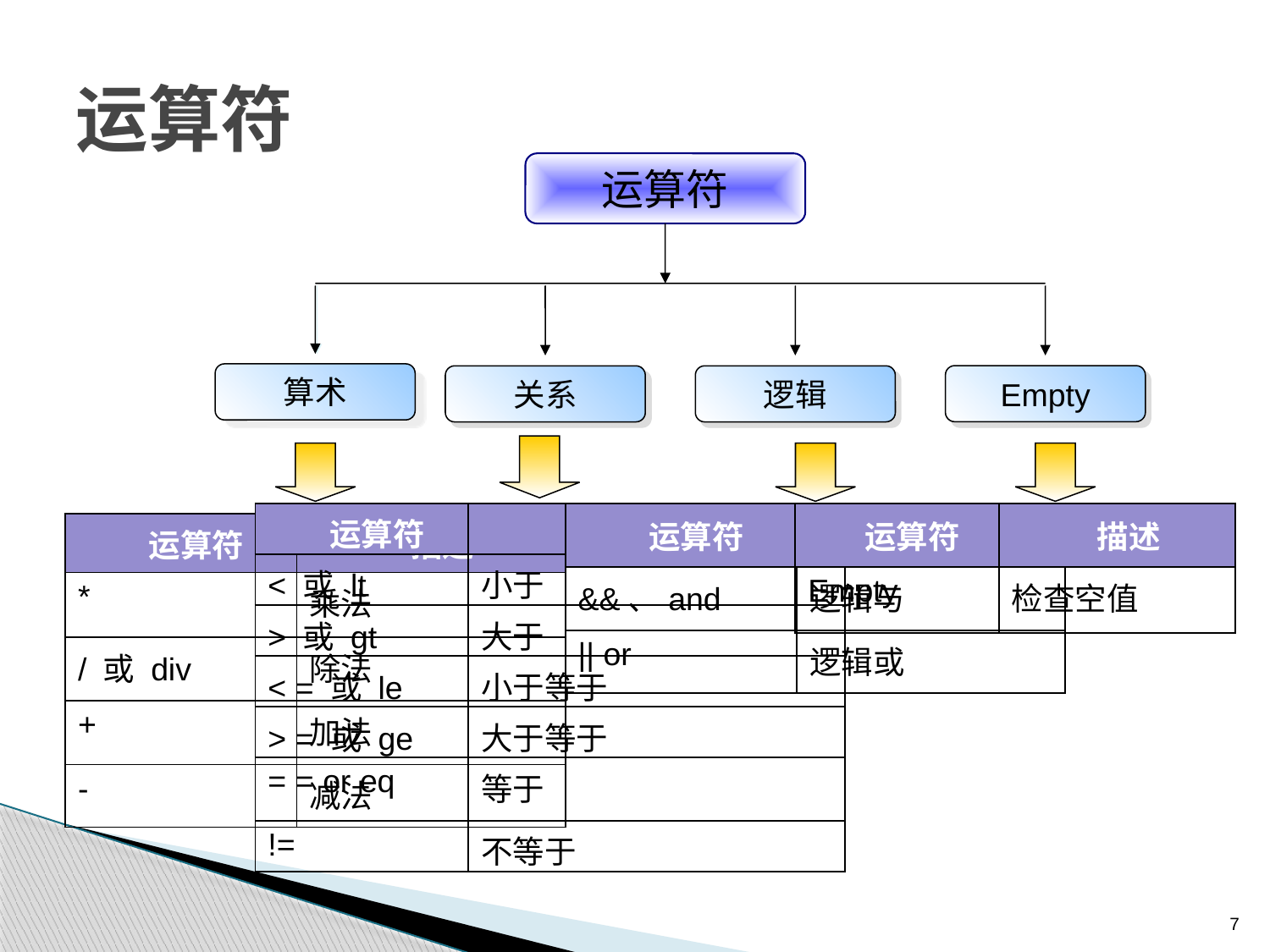

# 运算符
运算符

算术

关系

逻辑

Empty

| 运算符 | 描述 |
| --- | --- |
| < 或 lt | 小于 |
| > 或 gt | 大于 |
| < = 或 le | 小于等于 |
| > = 或 ge | 大于等于 |
| = = or eq | 等于 |
| != | 不等于 |
| 运算符 | 描述 |
| --- | --- |
| &&、and | 逻辑与 |
| || or | 逻辑或 |
| 运算符 | 描述 |
| --- | --- |
| Empty | 检查空值 |
| 运算符 | 描述 |
| --- | --- |
| \* | 乘法 |
| / 或 div | 除法 |
| + | 加法 |
| - | 减法 |
7